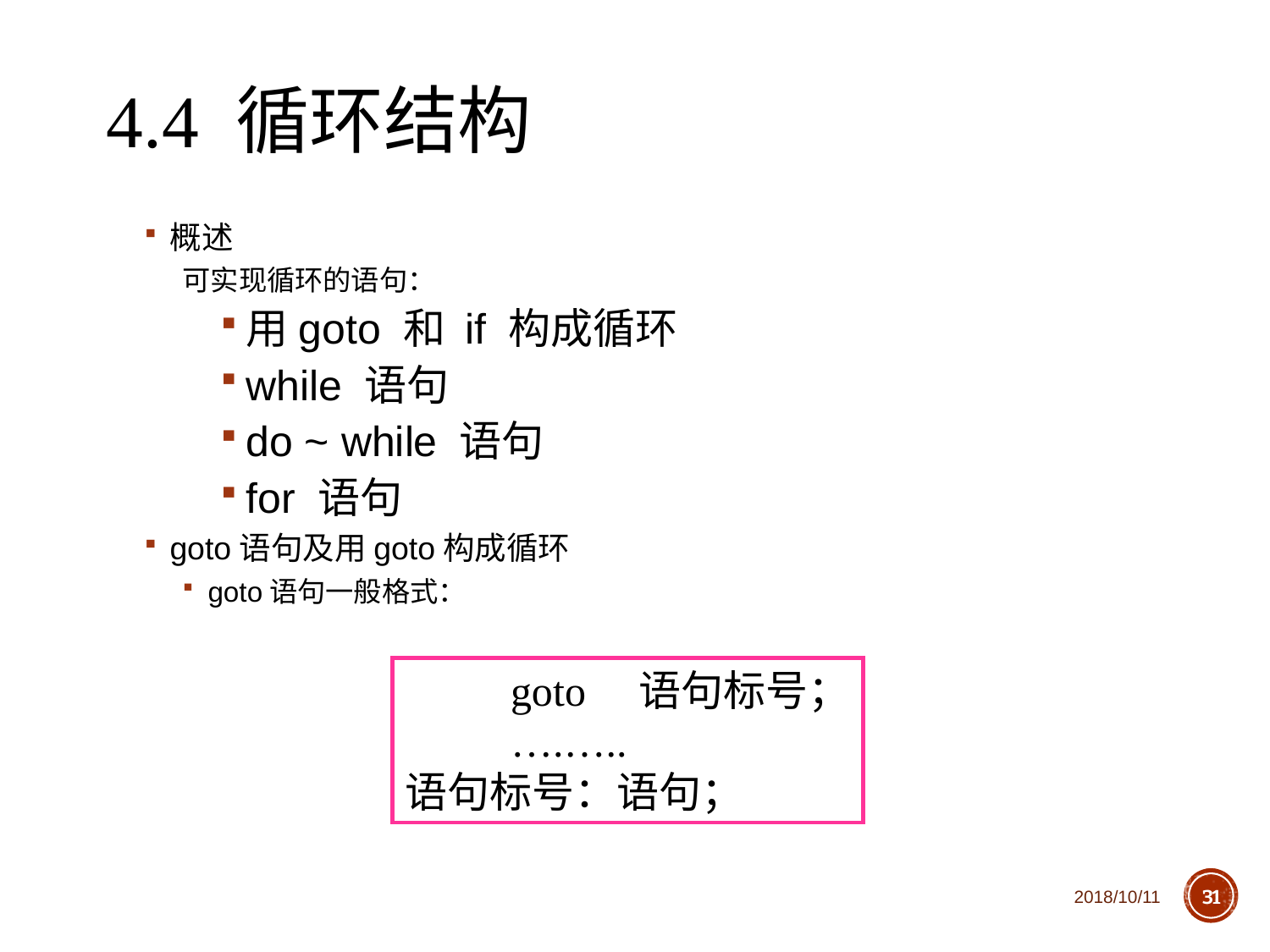

# 4.4 循环结构
概述
可实现循环的语句：
用goto 和 if 构成循环
while 语句
do ~ while 语句
for 语句
goto语句及用goto构成循环
goto语句一般格式：
          goto    语句标号；
          ….…..
语句标号：语句；
2018/10/11
31